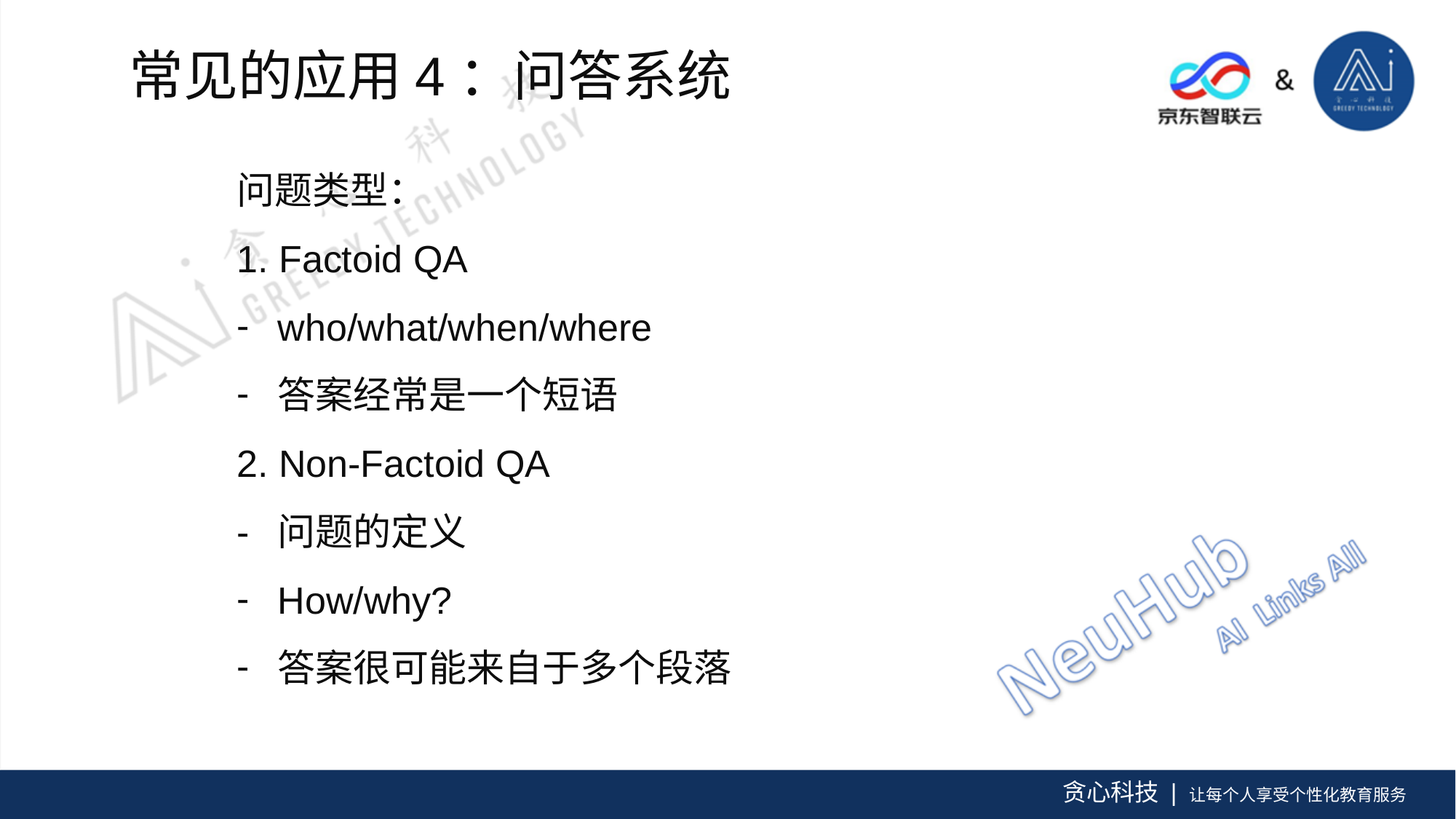

常见的应用4：问答系统
问题类型：
1. Factoid QA
who/what/when/where
答案经常是一个短语
2. Non-Factoid QA
-	问题的定义
How/why?
答案很可能来自于多个段落